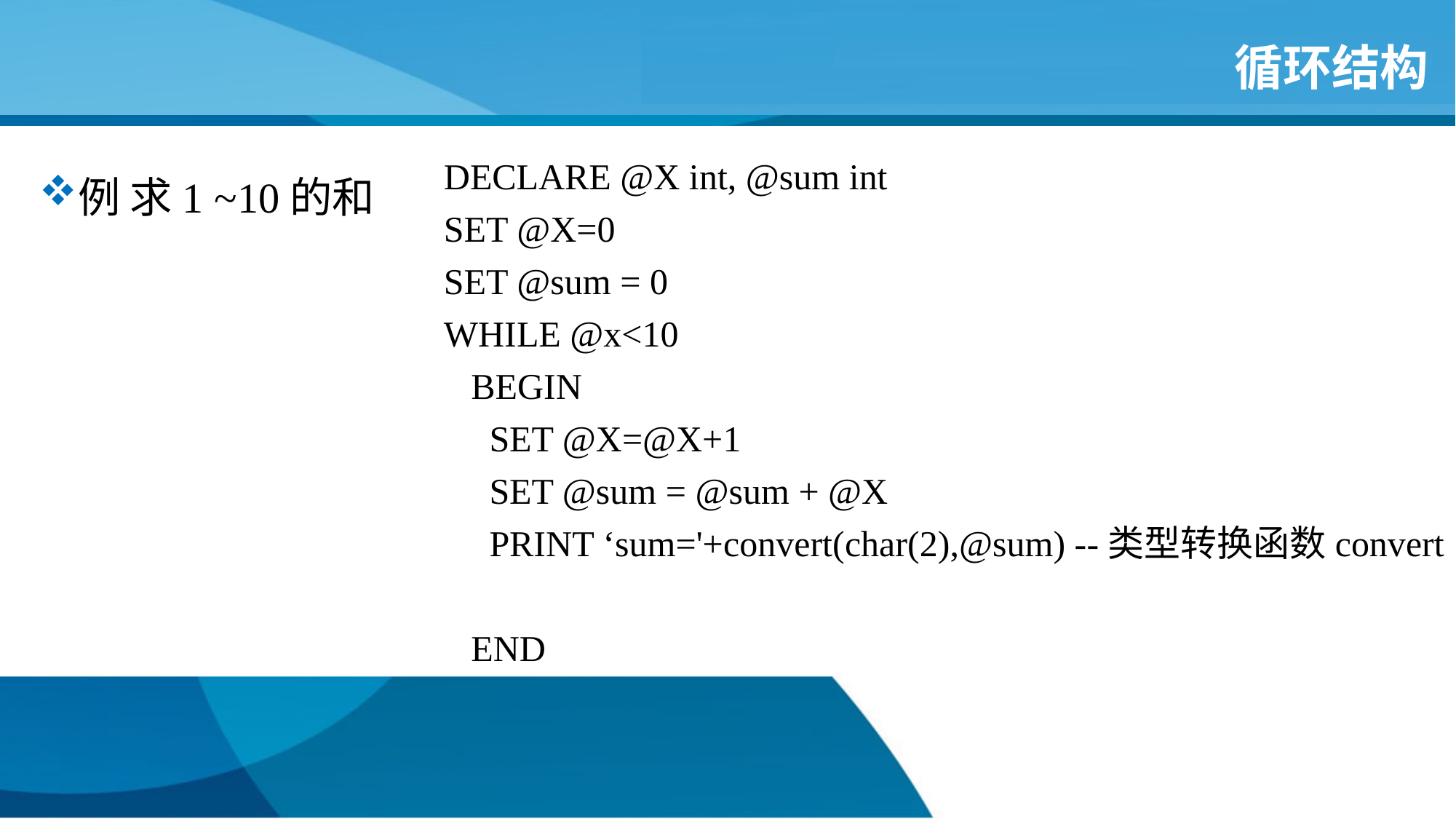

# 循环结构
例 求1 ~10的和
DECLARE @X int, @sum int
SET @X=0
SET @sum = 0
WHILE @x<10
   BEGIN
     SET @X=@X+1
     SET @sum = @sum + @X
     PRINT ‘sum='+convert(char(2),@sum) --类型转换函数convert
   END